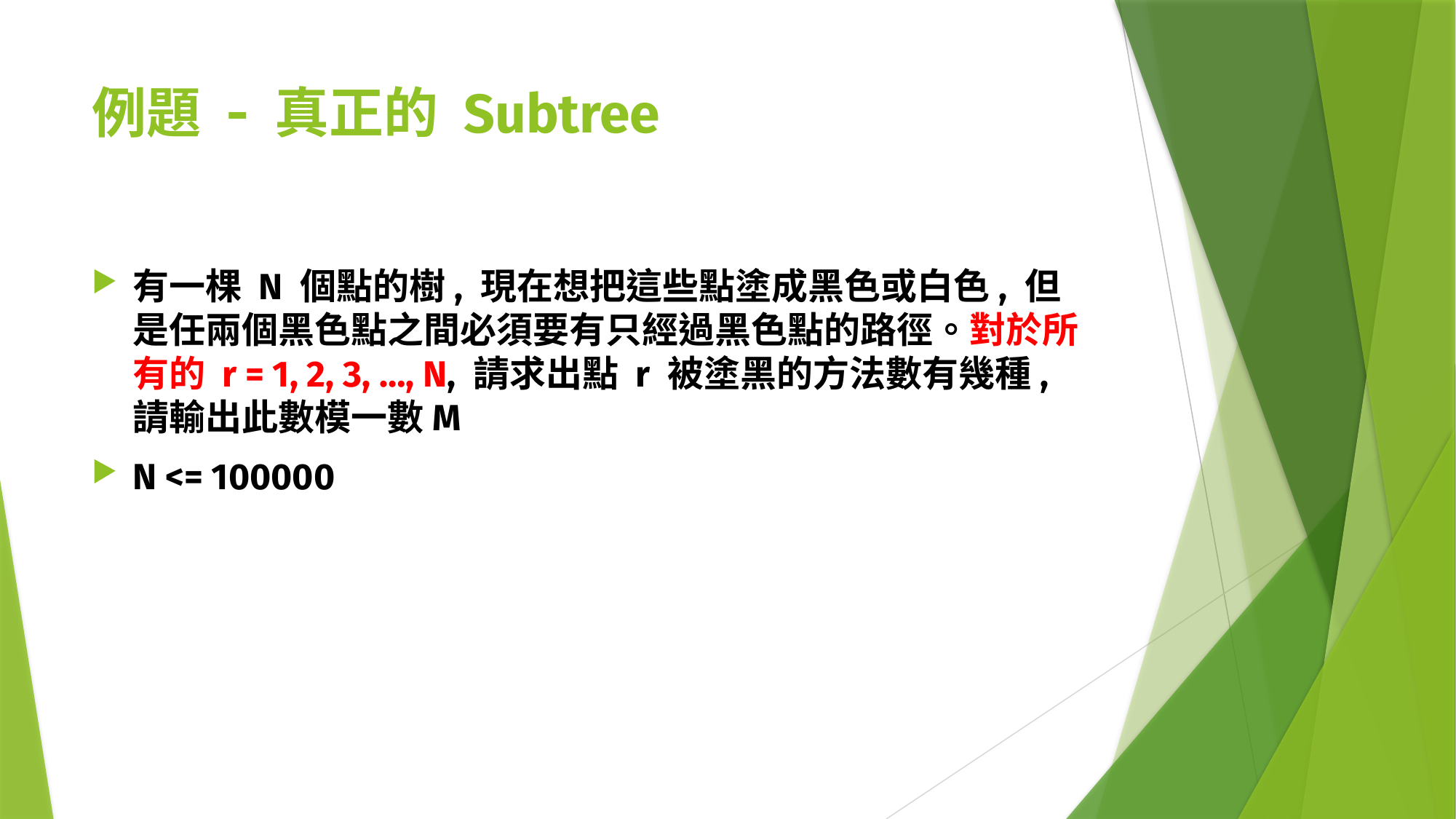

# 例題 - 真正的 Subtree
有一棵 N 個點的樹, 現在想把這些點塗成黑色或白色, 但是任兩個黑色點之間必須要有只經過黑色點的路徑。對於所有的 r = 1, 2, 3, …, N, 請求出點 r 被塗黑的方法數有幾種, 請輸出此數模一數M
N <= 100000